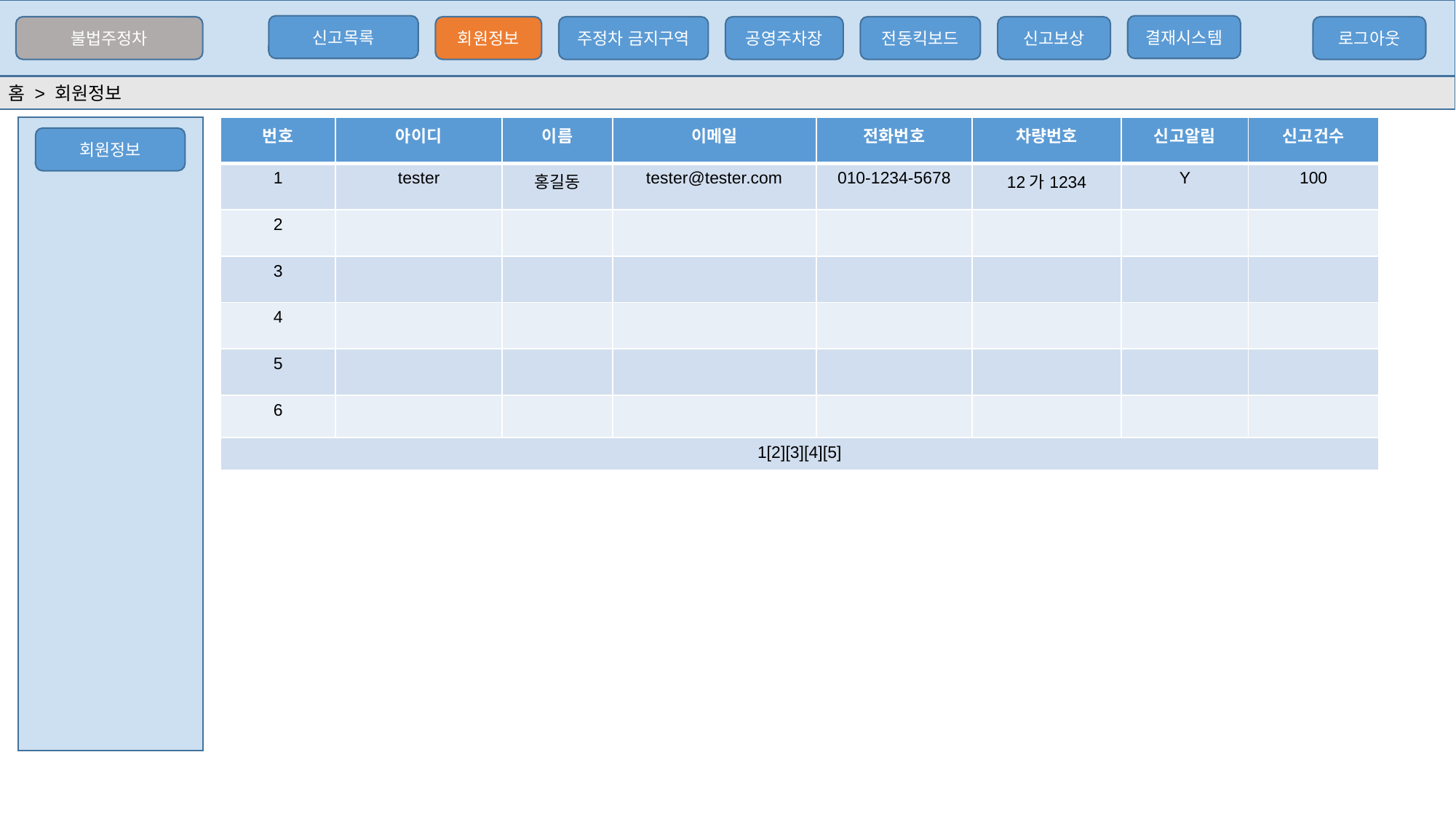

결재시스템
신고목록
불법주정차
회원정보
주정차 금지구역
전동킥보드
신고보상
로그아웃
공영주차장
홈 > 회원정보

| 번호 | 아이디 | 이름 | 이메일 | 전화번호 | 차량번호 | 신고알림 | 신고건수 |
| --- | --- | --- | --- | --- | --- | --- | --- |
| 1 | tester | 홍길동 | tester@tester.com | 010-1234-5678 | 12가1234 | Y | 100 |
| 2 |  |  |  |  |  |  |  |
| 3 |  |  |  |  |  |  |  |
| 4 |  |  |  |  |  |  |  |
| 5 |  |  |  |  |  |  |  |
| 6 |  |  |  |  |  |  |  |
| 1[2][3][4][5] |  |  |  |  |  |  |  |
회원정보